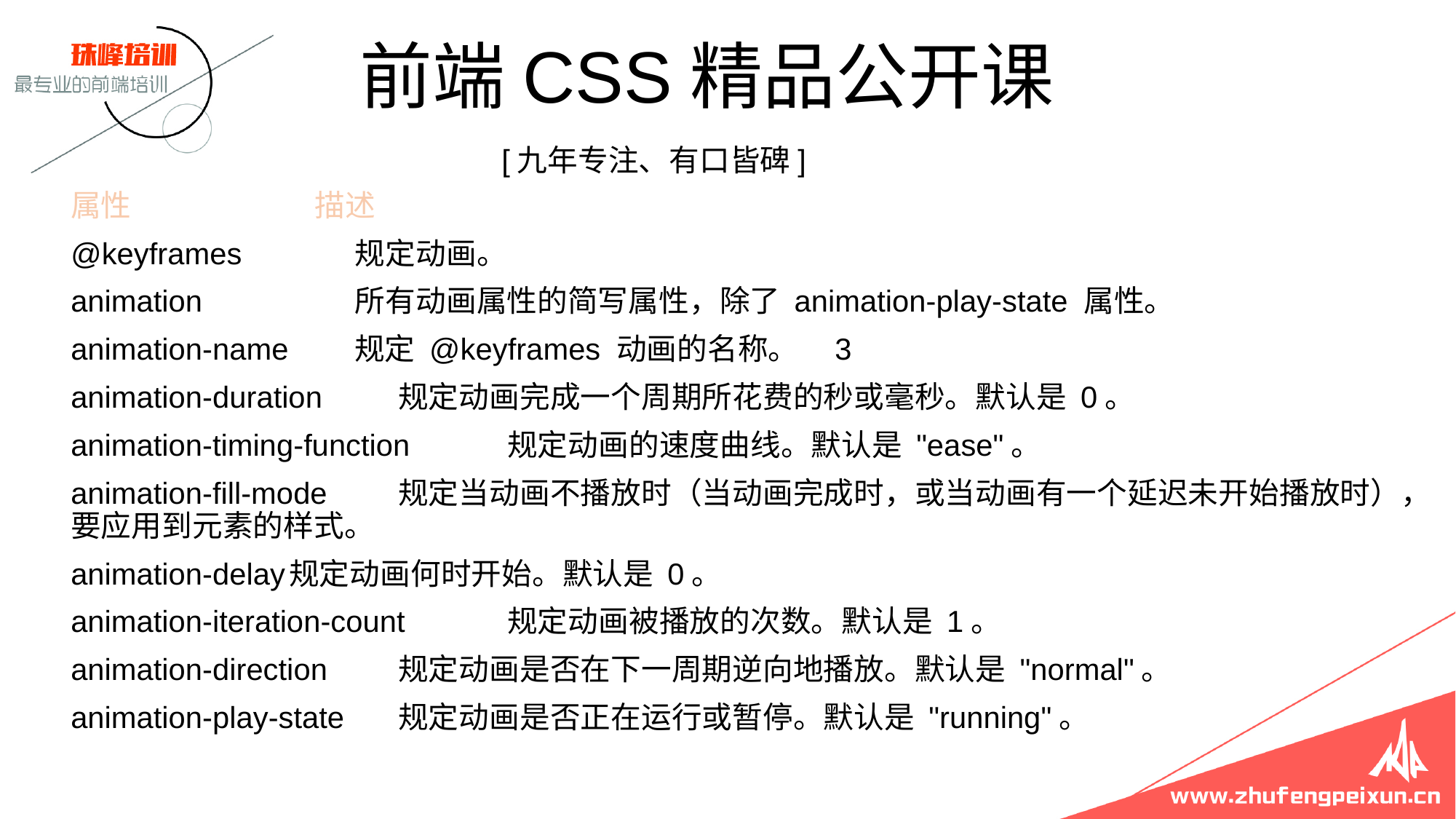

# 前端CSS精品公开课
[九年专注、有口皆碑]

属性	                    描述
@keyframes	       规定动画。
animation	       所有动画属性的简写属性，除了 animation-play-state 属性。
animation-name       规定 @keyframes 动画的名称。	3
animation-duration	规定动画完成一个周期所花费的秒或毫秒。默认是 0。
animation-timing-function	规定动画的速度曲线。默认是 "ease"。
animation-fill-mode	规定当动画不播放时（当动画完成时，或当动画有一个延迟未开始播放时），要应用到元素的样式。
animation-delay	规定动画何时开始。默认是 0。
animation-iteration-count	规定动画被播放的次数。默认是 1。
animation-direction	规定动画是否在下一周期逆向地播放。默认是 "normal"。
animation-play-state	规定动画是否正在运行或暂停。默认是 "running"。